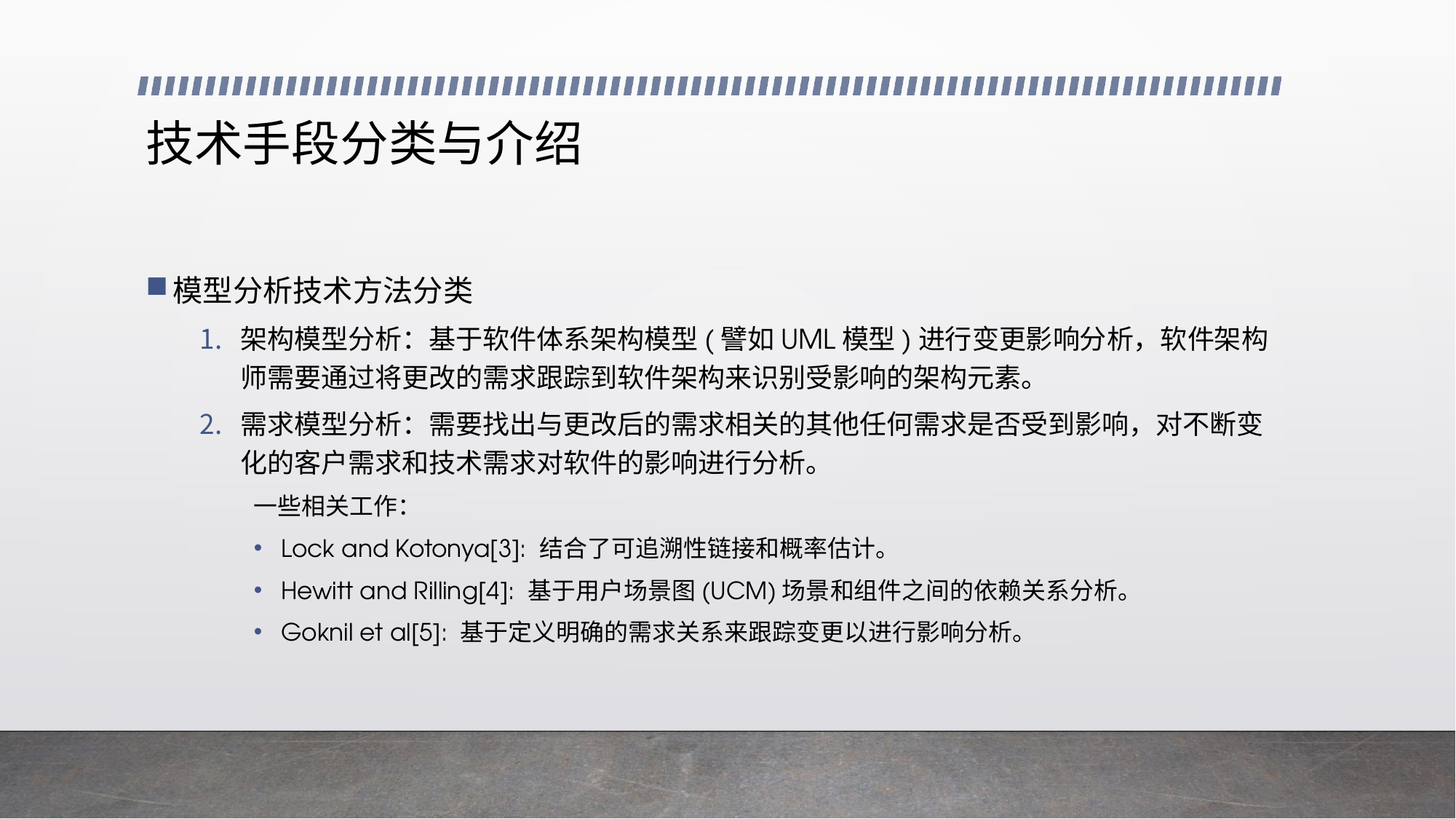

# 技术手段分类与介绍
模型分析技术方法分类
架构模型分析：基于软件体系架构模型(譬如UML模型)进行变更影响分析，软件架构师需要通过将更改的需求跟踪到软件架构来识别受影响的架构元素。
需求模型分析：需要找出与更改后的需求相关的其他任何需求是否受到影响，对不断变化的客户需求和技术需求对软件的影响进行分析。
一些相关工作：
Lock and Kotonya[3]: 结合了可追溯性链接和概率估计。
Hewitt and Rilling[4]: 基于用户场景图(UCM)场景和组件之间的依赖关系分析。
Goknil et al[5]: 基于定义明确的需求关系来跟踪变更以进行影响分析。